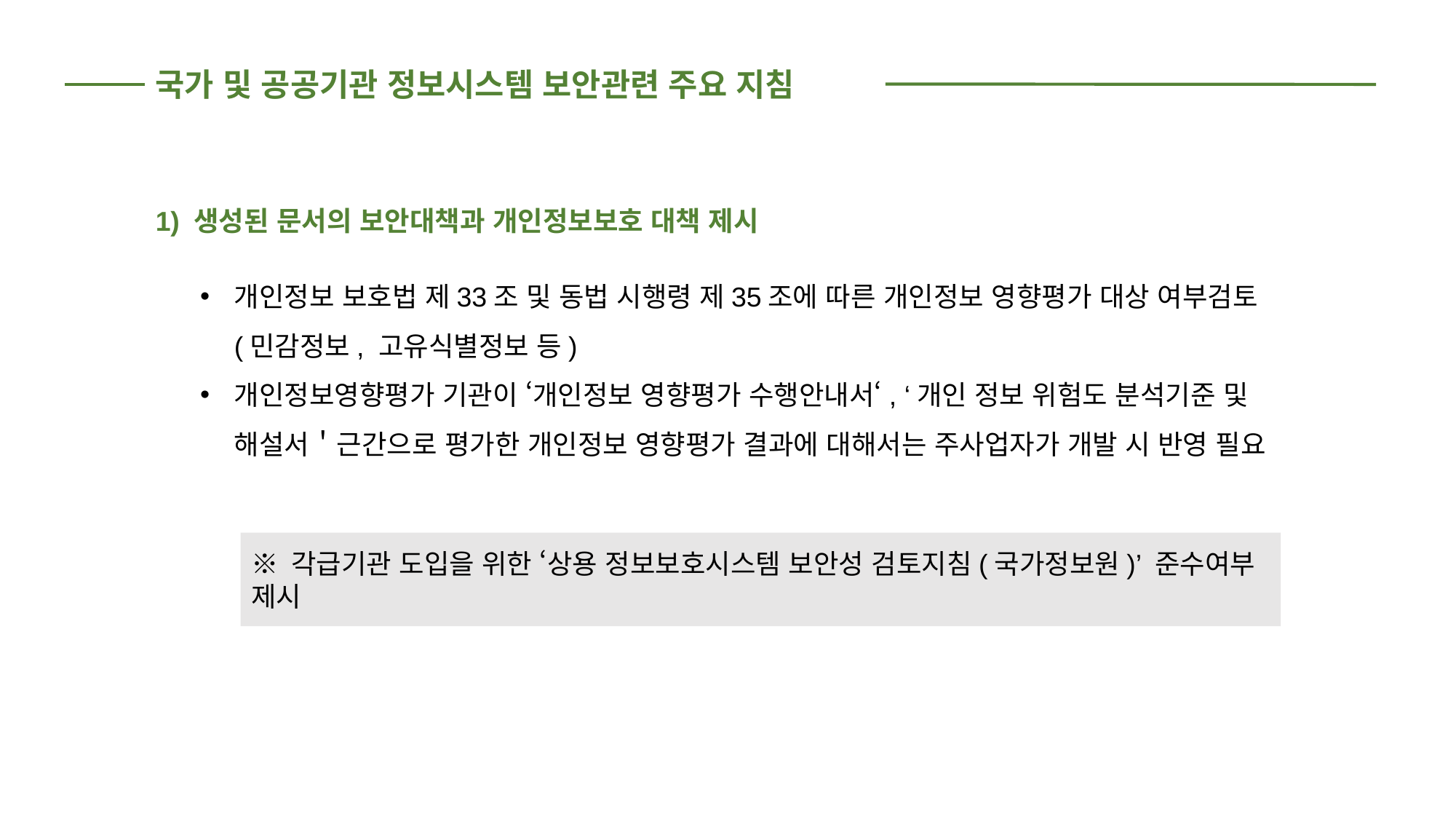

국가 및 공공기관 정보시스템 보안관련 주요 지침
1) 생성된 문서의 보안대책과 개인정보보호 대책 제시
개인정보 보호법 제33조 및 동법 시행령 제35조에 따른 개인정보 영향평가 대상 여부검토(민감정보, 고유식별정보 등)
개인정보영향평가 기관이 ‘개인정보 영향평가 수행안내서‘, ‘개인 정보 위험도 분석기준 및 해설서＇근간으로 평가한 개인정보 영향평가 결과에 대해서는 주사업자가 개발 시 반영 필요
※ 각급기관 도입을 위한 ‘상용 정보보호시스템 보안성 검토지침(국가정보원)’ 준수여부 제시